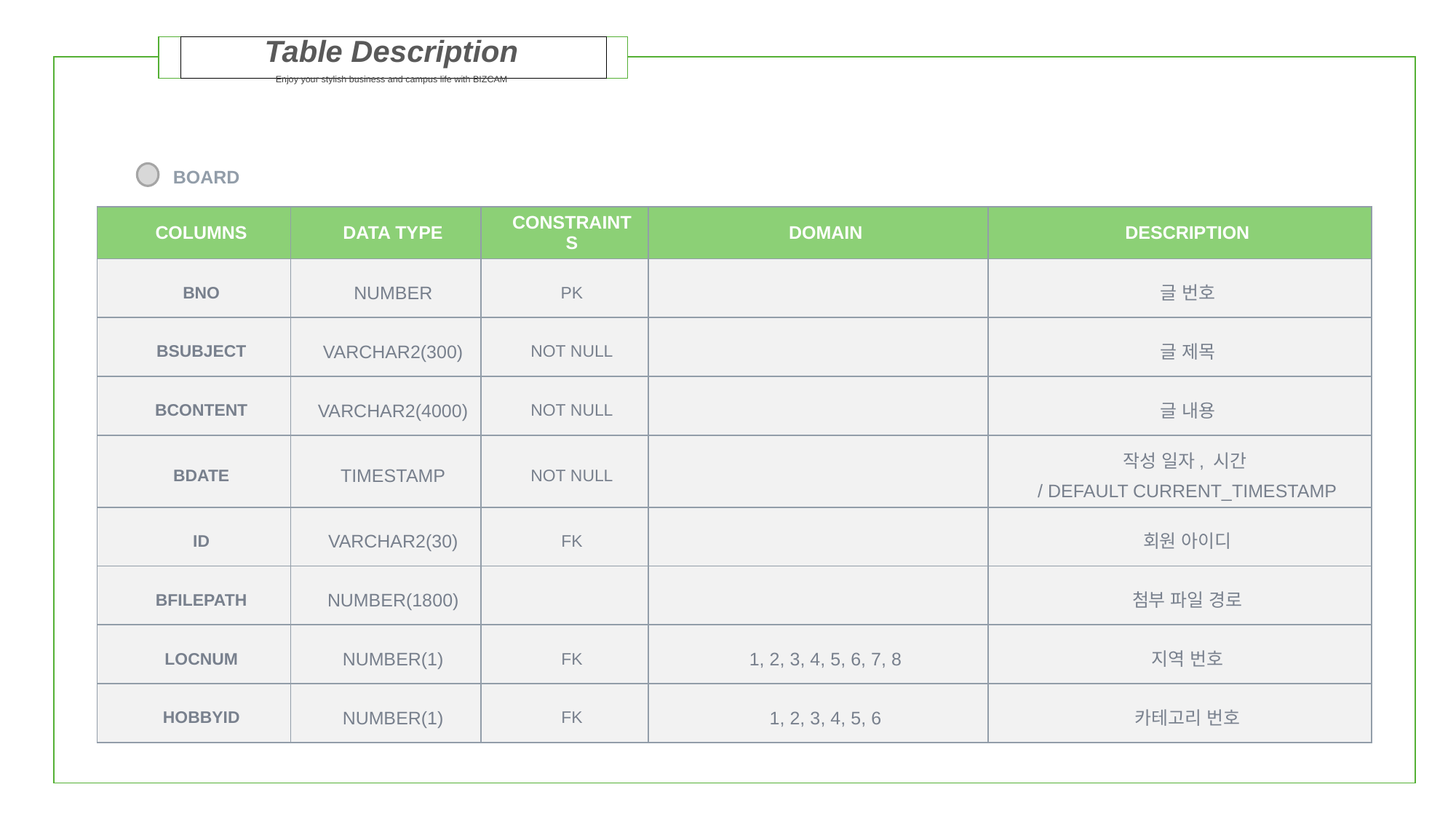

Table Description
Enjoy your stylish business and campus life with BIZCAM
|  |  |  |
| --- | --- | --- |

BOARD

| COLUMNS | DATA TYPE | CONSTRAINTS | DOMAIN | DESCRIPTION |
| --- | --- | --- | --- | --- |
| BNO | NUMBER | PK |  | 글 번호 |
| BSUBJECT | VARCHAR2(300) | NOT NULL |  | 글 제목 |
| BCONTENT | VARCHAR2(4000) | NOT NULL |  | 글 내용 |
| BDATE | TIMESTAMP | NOT NULL |  | 작성 일자, 시간 / DEFAULT CURRENT\_TIMESTAMP |
| ID | VARCHAR2(30) | FK |  | 회원 아이디 |
| BFILEPATH | NUMBER(1800) |  |  | 첨부 파일 경로 |
| LOCNUM | NUMBER(1) | FK | 1, 2, 3, 4, 5, 6, 7, 8 | 지역 번호 |
| HOBBYID | NUMBER(1) | FK | 1, 2, 3, 4, 5, 6 | 카테고리 번호 |